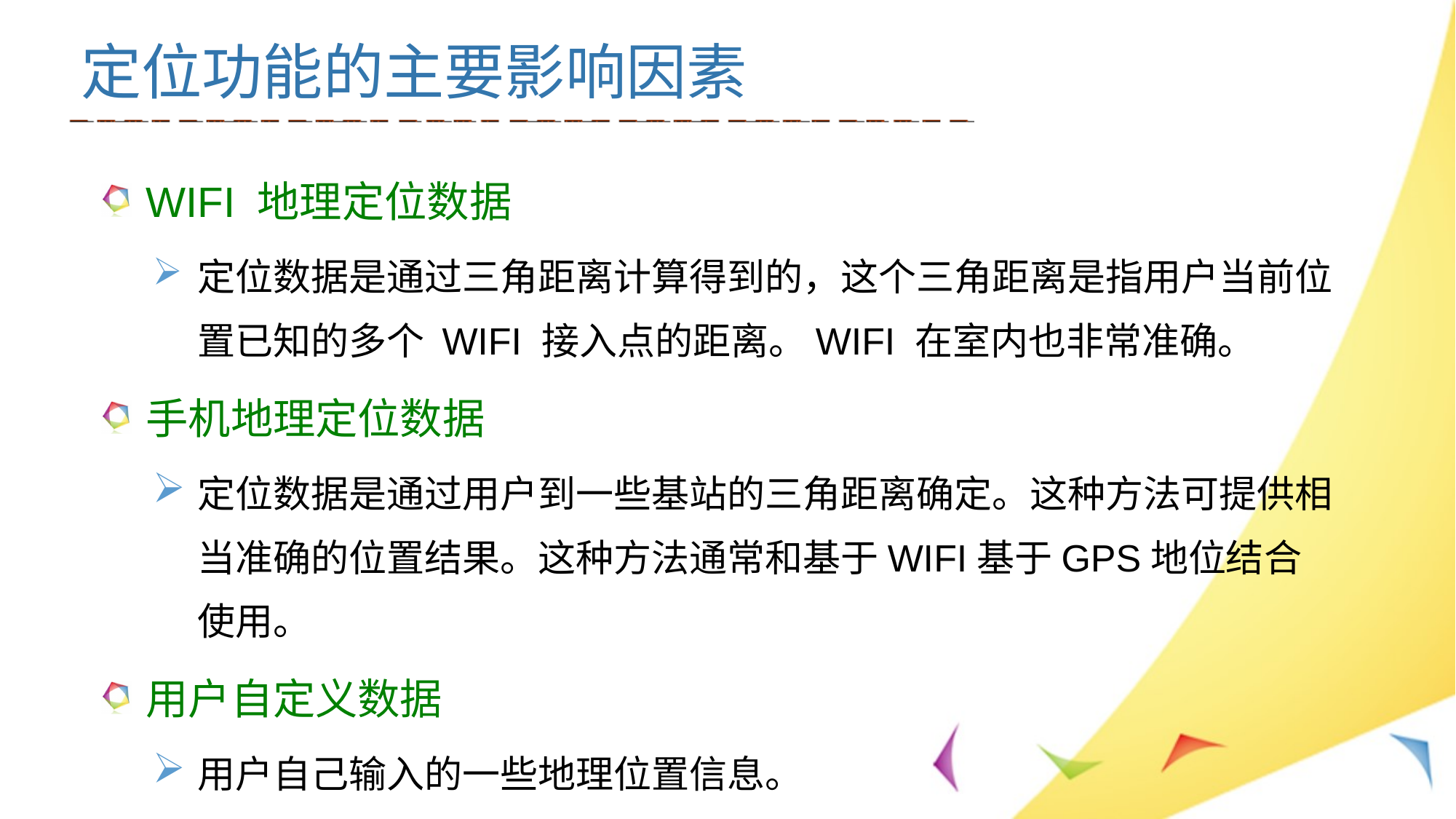

定位功能的主要影响因素
WIFI 地理定位数据
定位数据是通过三角距离计算得到的，这个三角距离是指用户当前位置已知的多个 WIFI 接入点的距离。WIFI 在室内也非常准确。
手机地理定位数据
定位数据是通过用户到一些基站的三角距离确定。这种方法可提供相当准确的位置结果。这种方法通常和基于WIFI基于GPS地位结合使用。
用户自定义数据
用户自己输入的一些地理位置信息。